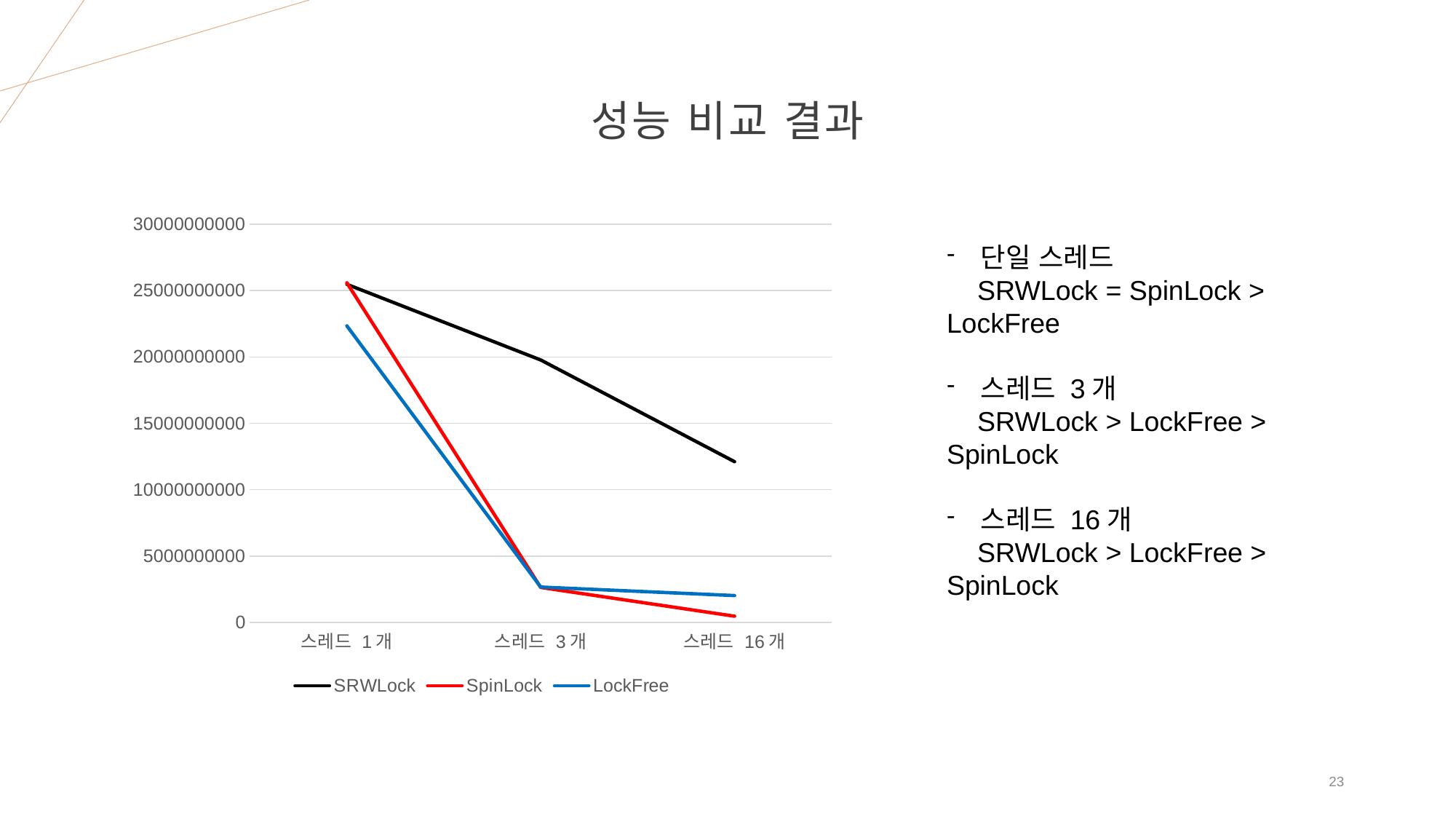

# 성능 비교 결과

### Chart

| Category | SRWLock | SpinLock | LockFree |
|---|---|---|---|
| 스레드 1개 | 25476490501.0 | 25589938990.0 | 22346230414.0 |
| 스레드 3개 | 19776245124.0 | 2631708160.0 | 2659933145.0 |
| 스레드 16개 | 12108320327.0 | 464494023.0 | 2018193425.0 |
단일 스레드
    SRWLock = SpinLock > LockFree

스레드 3개
    SRWLock > LockFree > SpinLock

스레드 16개
    SRWLock > LockFree > SpinLock

23